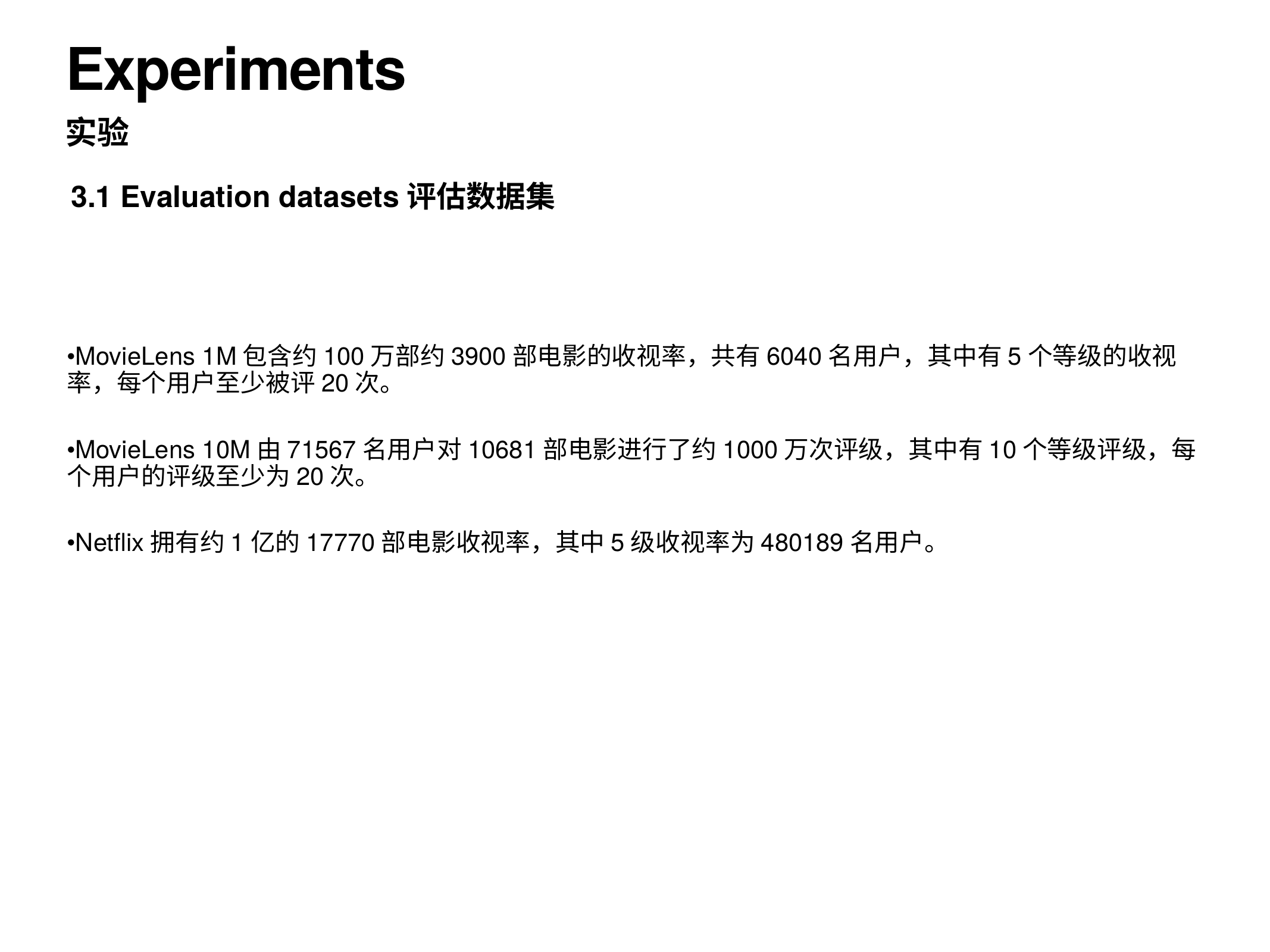

# Experiments
实验
3.1 Evaluation datasets评估数据集
•MovieLens 1M包含约100万部约3900部电影的收视率，共有6040名用户，其中有5个等级的收视率，每个用户至少被评20次。
•MovieLens 10M由71567名用户对10681部电影进行了约1000万次评级，其中有10个等级评级，每个用户的评级至少为20次。
•Netflix拥有约1亿的17770部电影收视率，其中5级收视率为480189名用户。